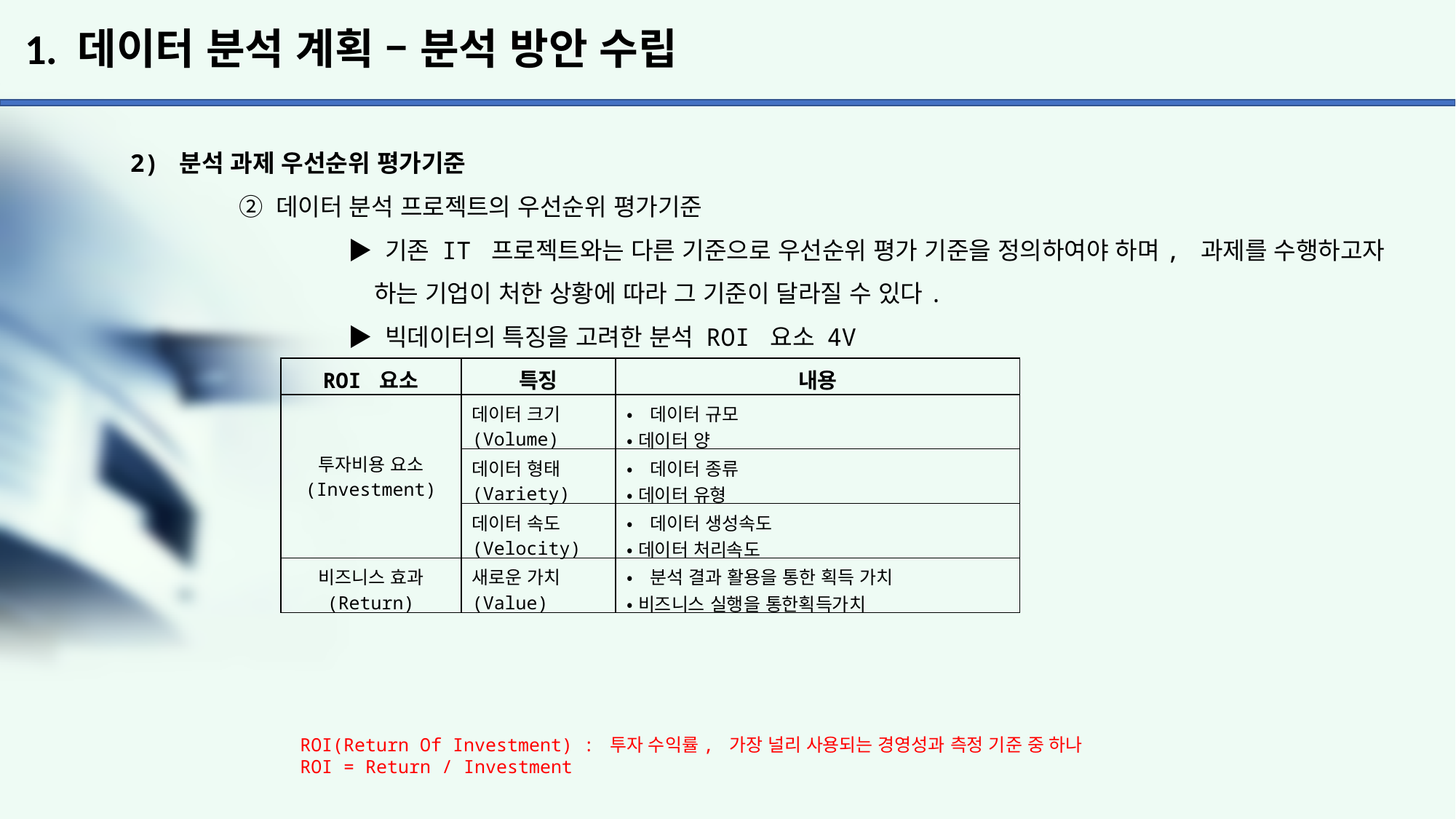

# 1. 데이터 분석 계획 – 분석 방안 수립
2) 분석 과제 우선순위 평가기준
	② 데이터 분석 프로젝트의 우선순위 평가기준
		▶ 기존 IT 프로젝트와는 다른 기준으로 우선순위 평가 기준을 정의하여야 하며, 과제를 수행하고자
		   하는 기업이 처한 상황에 따라 그 기준이 달라질 수 있다.
		▶ 빅데이터의 특징을 고려한 분석 ROI 요소 4V
| ROI 요소 | 특징 | 내용 |
| --- | --- | --- |
| 투자비용 요소 (Investment) | 데이터 크기 (Volume) | •데이터 규모 •데이터 양 |
|  | 데이터 형태 (Variety) | •데이터 종류 •데이터 유형 |
|  | 데이터 속도 (Velocity) | •데이터 생성속도 •데이터 처리속도 |
| 비즈니스 효과 (Return) | 새로운 가치 (Value) | •분석 결과 활용을 통한 획득 가치 •비즈니스 실행을 통한획득가치 |
ROI(Return Of Investment) : 투자 수익률, 가장 널리 사용되는 경영성과 측정 기준 중 하나
ROI = Return / Investment